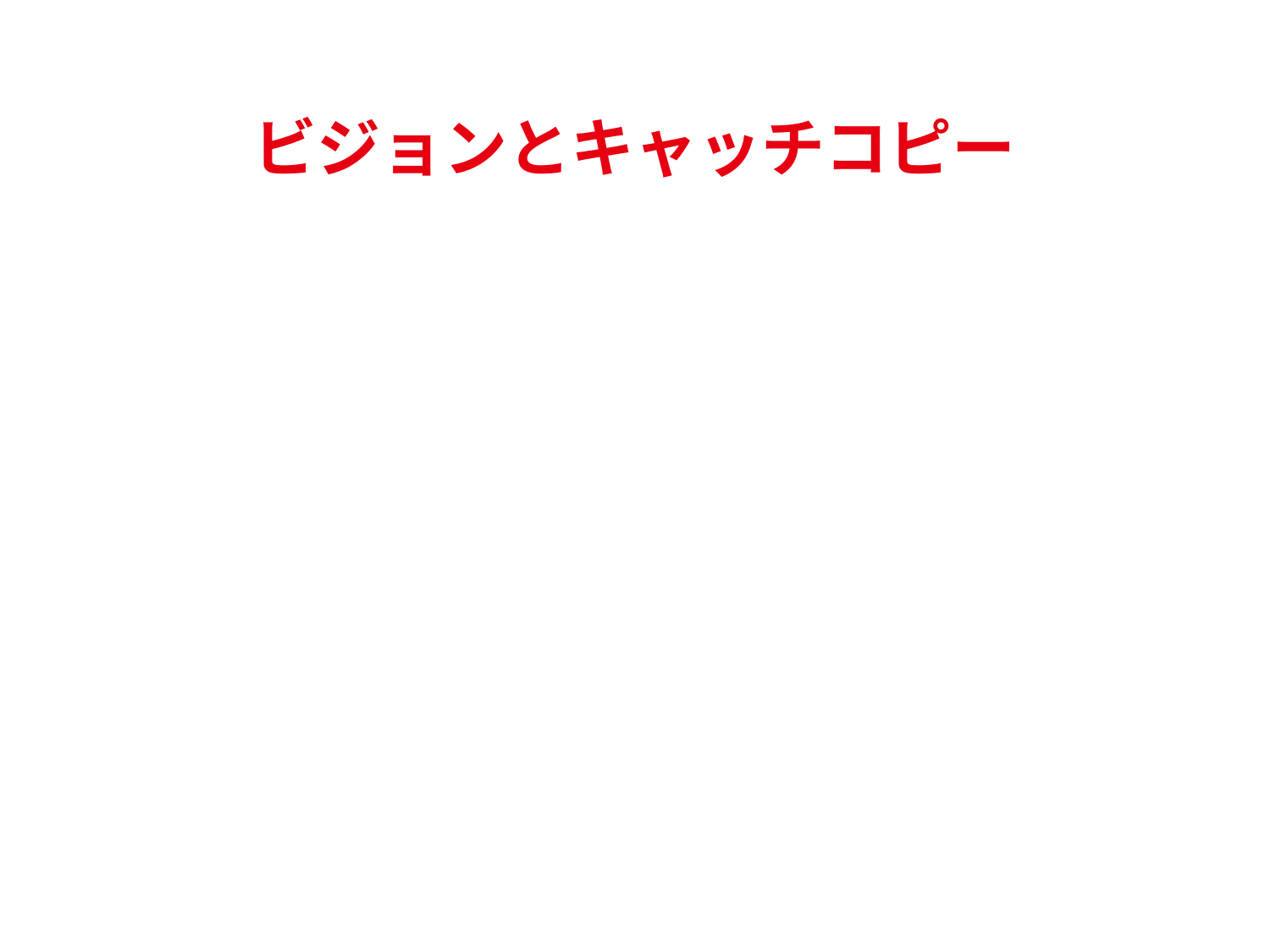

ビジョンとキャッチコピー

バイクを学ぶことは、人生を学ぶこと
Moto Life Compass — あなたの人生をチューニングする